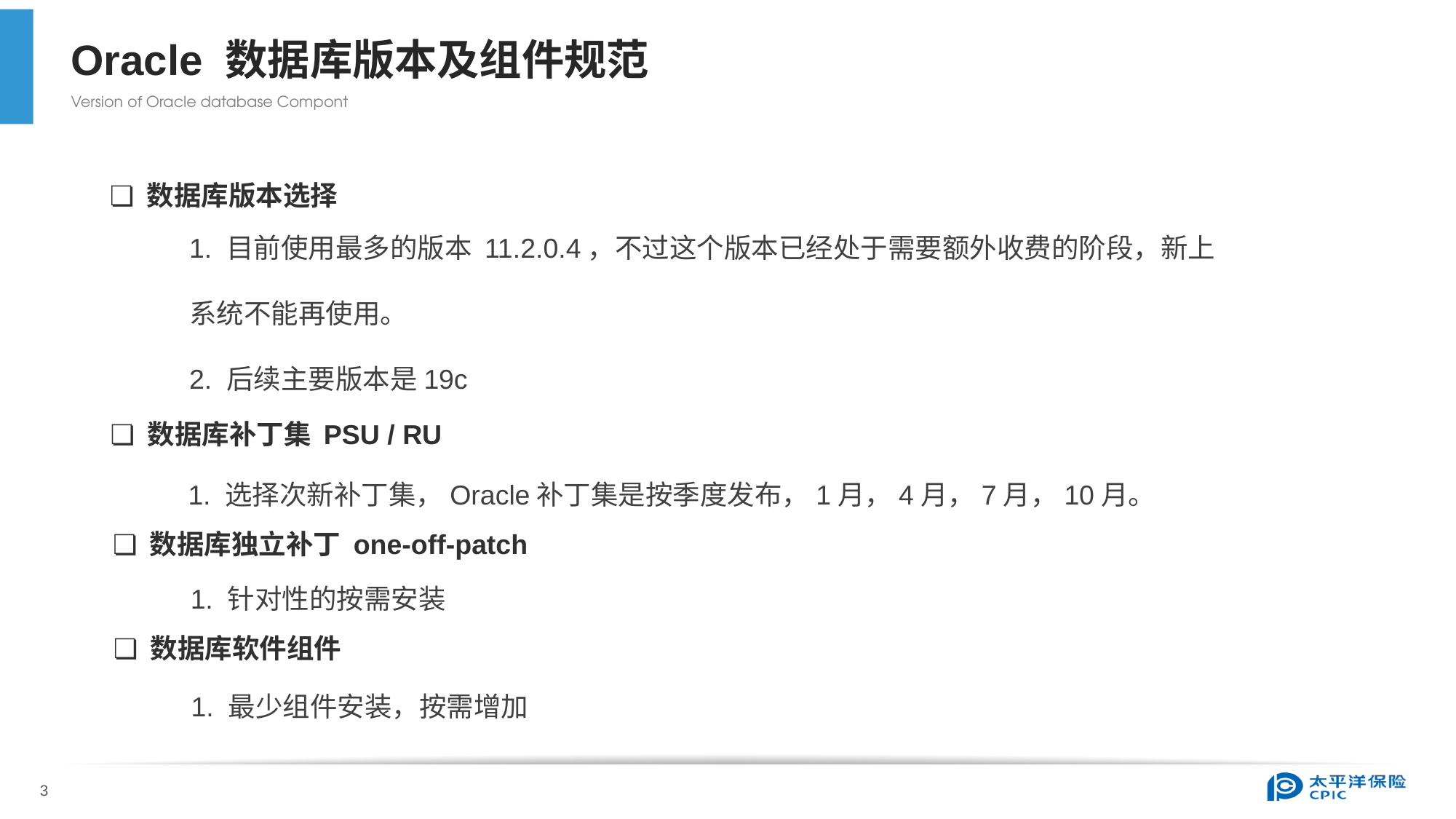

Oracle 数据库版本及组件规范
Version of Oracle database Compont
情况
❏ 数据库版本选择
1. 目前使用最多的版本 11.2.0.4，不过这个版本已经处于需要额外收费的阶段，新上系统不能再使用。
2. 后续主要版本是19c
❏ 数据库补丁集 PSU / RU
1. 选择次新补丁集，Oracle补丁集是按季度发布，1月，4月，7月，10月。
❏ 数据库独立补丁 one-off-patch
1. 针对性的按需安装
❏ 数据库软件组件
1. 最少组件安装，按需增加